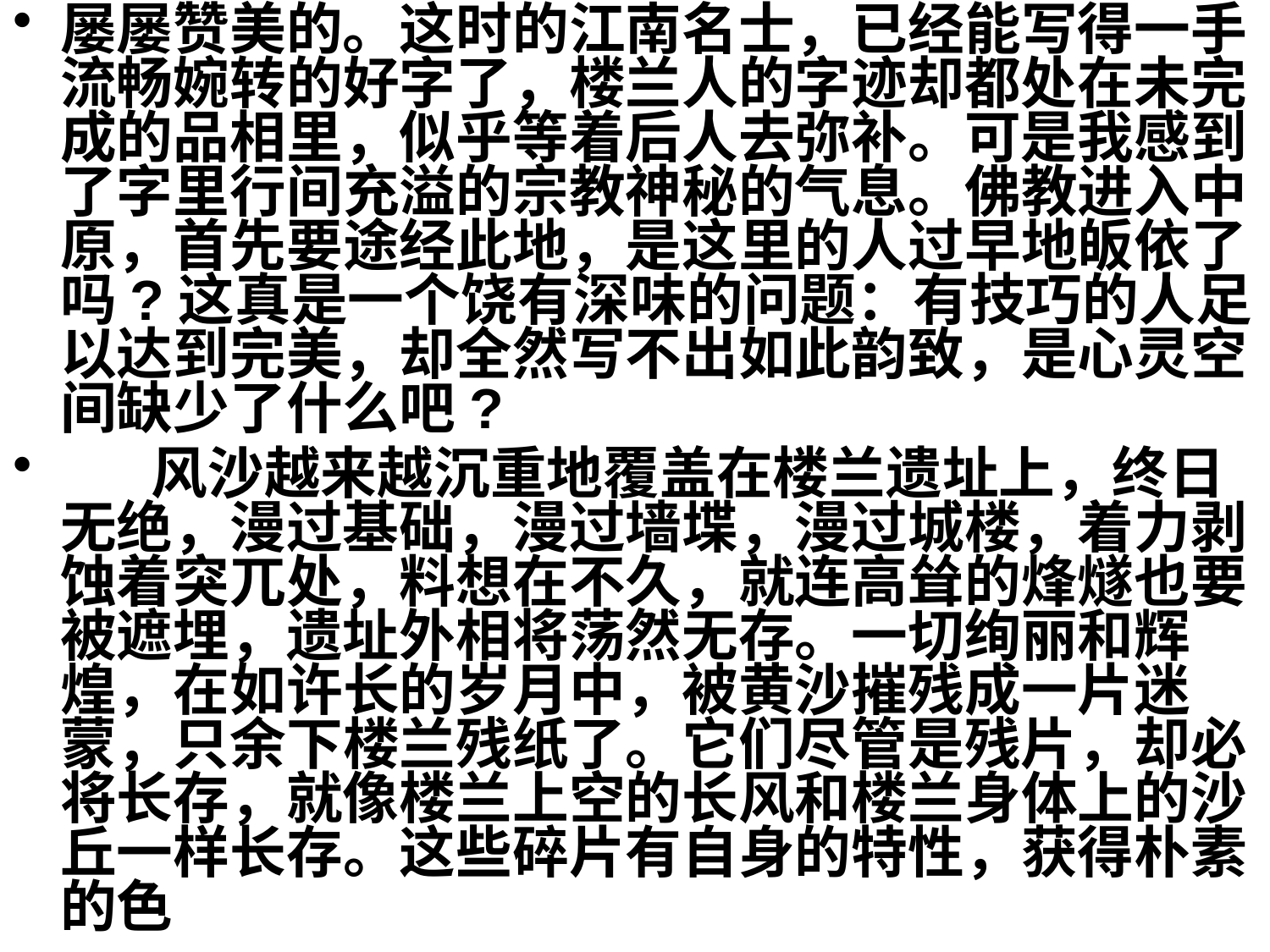

屡屡赞美的。这时的江南名士，已经能写得一手流畅婉转的好字了，楼兰人的字迹却都处在未完成的品相里，似乎等着后人去弥补。可是我感到了字里行间充溢的宗教神秘的气息。佛教进入中原，首先要途经此地，是这里的人过早地皈依了吗?这真是一个饶有深味的问题：有技巧的人足以达到完美，却全然写不出如此韵致，是心灵空间缺少了什么吧?
      风沙越来越沉重地覆盖在楼兰遗址上，终日无绝，漫过基础，漫过墙堞，漫过城楼，着力剥蚀着突兀处，料想在不久，就连高耸的烽燧也要被遮埋，遗址外相将荡然无存。一切绚丽和辉煌，在如许长的岁月中，被黄沙摧残成一片迷蒙，只余下楼兰残纸了。它们尽管是残片，却必将长存，就像楼兰上空的长风和楼兰身体上的沙丘一样长存。这些碎片有自身的特性，获得朴素的色